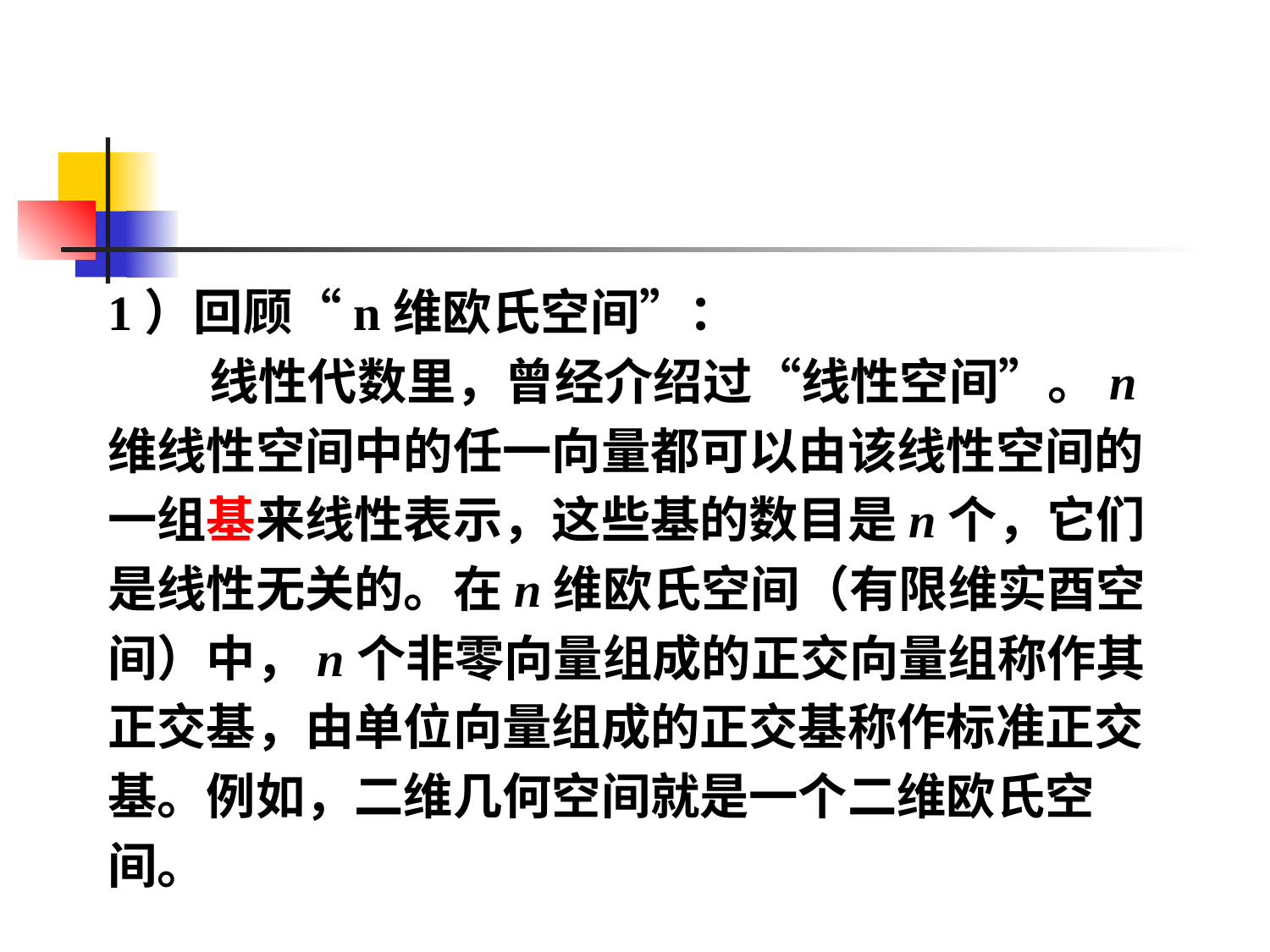

#
1）回顾“n维欧氏空间”：
        线性代数里，曾经介绍过“线性空间”。n
维线性空间中的任一向量都可以由该线性空间的
一组基来线性表示，这些基的数目是n个，它们
是线性无关的。在n维欧氏空间（有限维实酉空
间）中，n个非零向量组成的正交向量组称作其
正交基，由单位向量组成的正交基称作标准正交
基。例如，二维几何空间就是一个二维欧氏空
间。